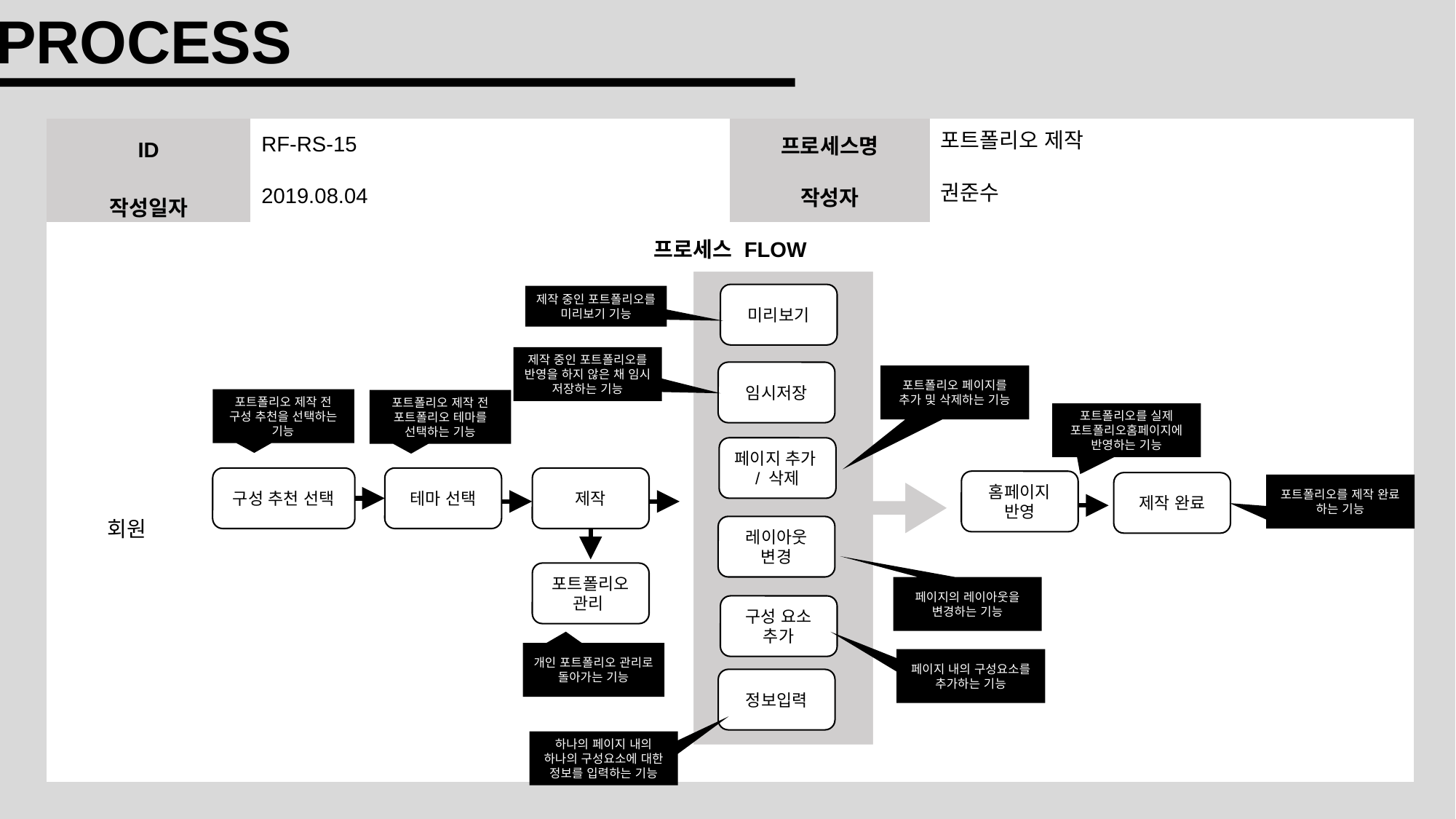

PROCESS

| ID |  | RF-RS-15 | 프로세스명 | 포트폴리오 제작 |
| --- | --- | --- | --- | --- |
| 작성일자 |  | 2019.08.04 | 작성자 | 권준수 |
| 프로세스 FLOW |  |  |  |  |
| 회원 |  |  |  |  |
미리보기
제작 중인 포트폴리오를 미리보기 기능
제작 중인 포트폴리오를 반영을 하지 않은 채 임시 저장하는 기능
임시저장
포트폴리오 페이지를 추가 및 삭제하는 기능

포트폴리오 제작 전 구성 추천을 선택하는 기능
포트폴리오 제작 전 포트폴리오 테마를 선택하는 기능
포트폴리오를 실제 포트폴리오홈페이지에 반영하는 기능
페이지 추가/ 삭제
구성 추천 선택
테마 선택
제작
홈페이지 반영
제작 완료
포트폴리오를 제작 완료 하는 기능
레이아웃 변경
포트폴리오 관리
페이지의 레이아웃을 변경하는 기능
구성 요소 추가
개인 포트폴리오 관리로 돌아가는 기능
페이지 내의 구성요소를 추가하는 기능
정보입력
하나의 페이지 내의 하나의 구성요소에 대한 정보를 입력하는 기능